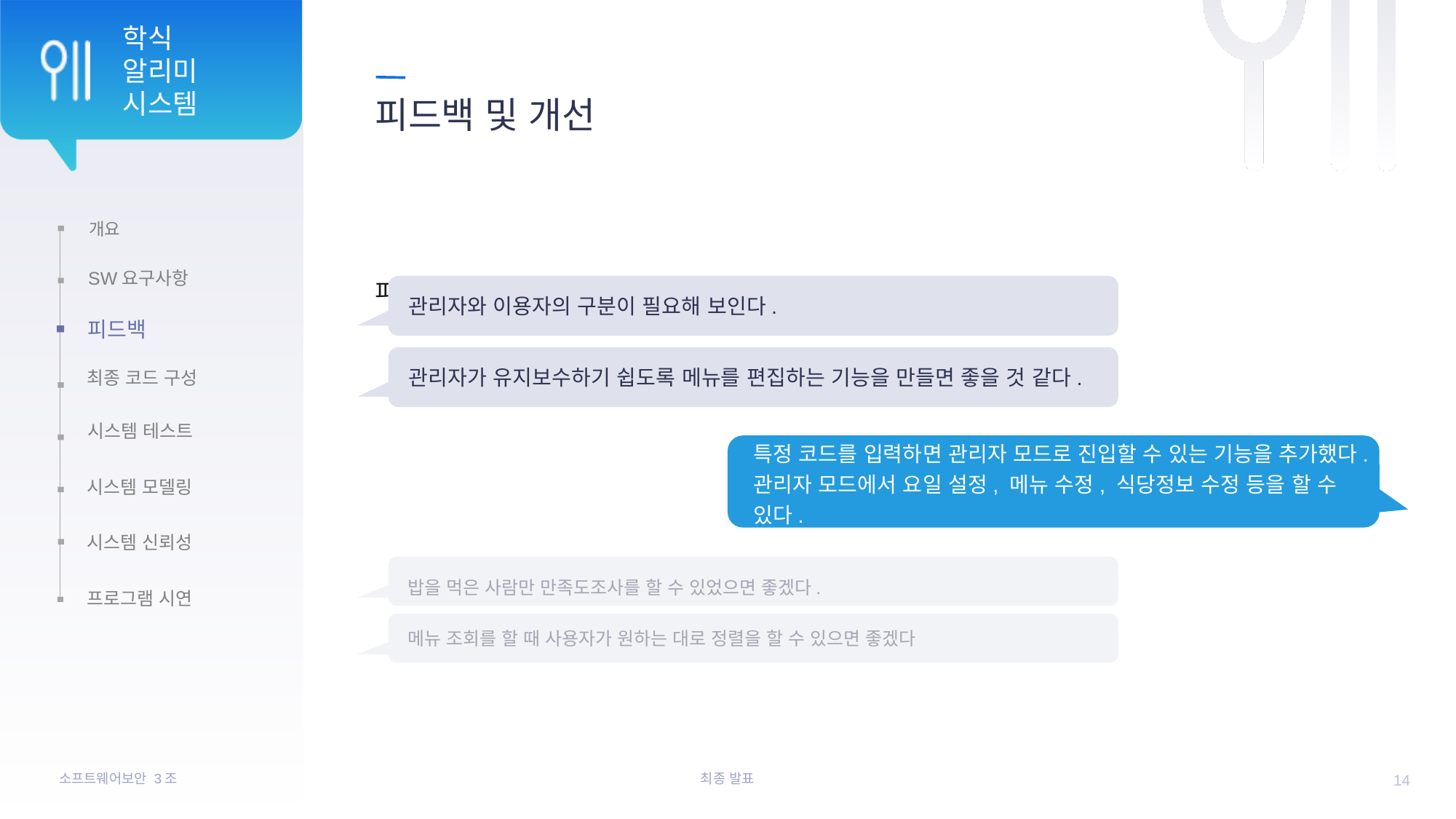

# 피드백 및 개선

피드백에 대한 개선
관리자와 이용자의 구분이 필요해 보인다.
관리자가 유지보수하기 쉽도록 메뉴를 편집하는 기능을 만들면 좋을 것 같다.
특정 코드를 입력하면 관리자 모드로 진입할 수 있는 기능을 추가했다.
관리자 모드에서 요일 설정, 메뉴 수정, 식당정보 수정 등을 할 수 있다.
밥을 먹은 사람만 만족도조사를 할 수 있었으면 좋겠다.
메뉴 조회를 할 때 사용자가 원하는 대로 정렬을 할 수 있으면 좋겠다
14